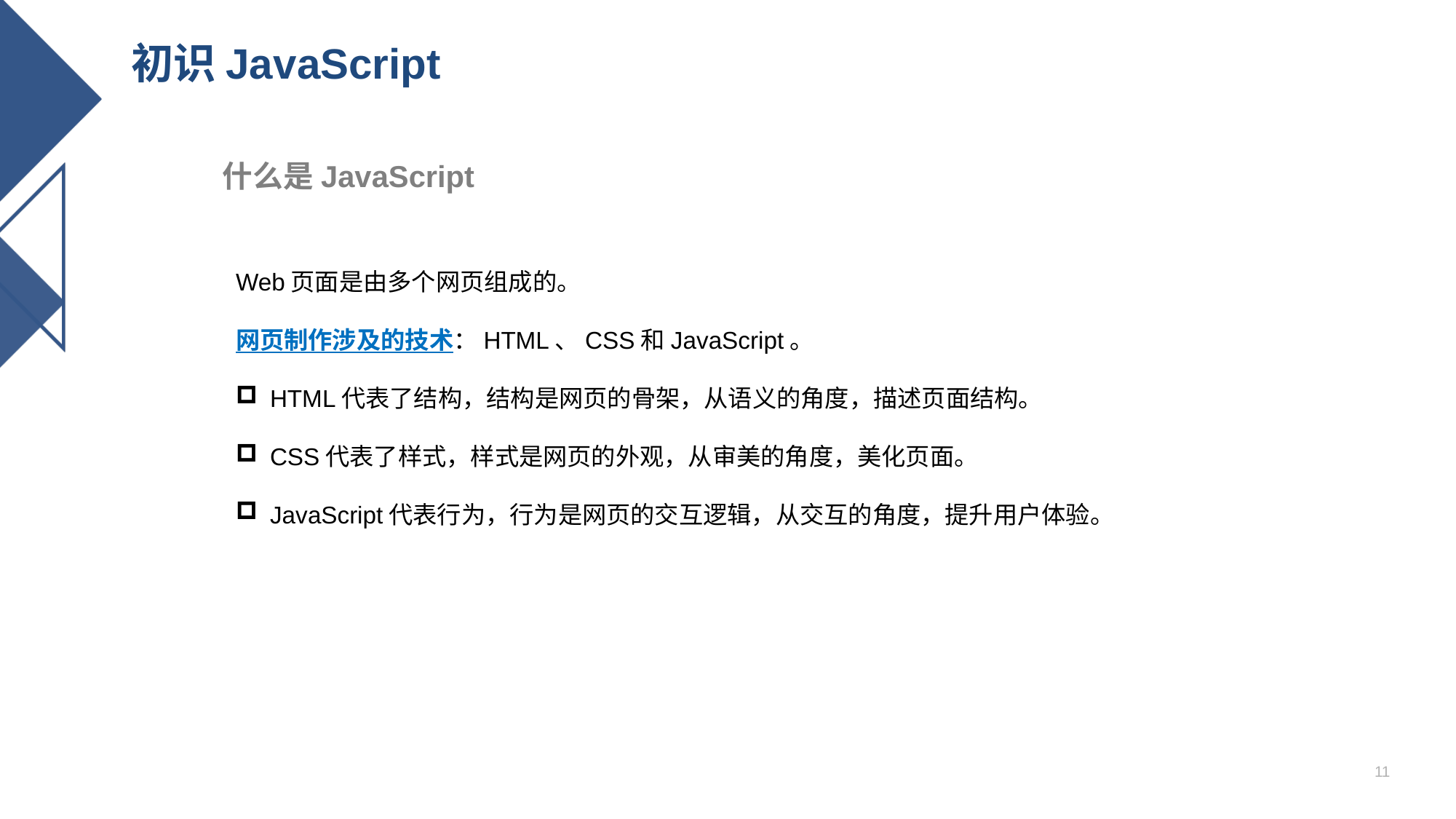

# 初识JavaScript
什么是JavaScript
Web页面是由多个网页组成的。
网页制作涉及的技术：HTML、CSS和JavaScript。
HTML代表了结构，结构是网页的骨架，从语义的角度，描述页面结构。
CSS代表了样式，样式是网页的外观，从审美的角度，美化页面。
JavaScript代表行为，行为是网页的交互逻辑，从交互的角度，提升用户体验。
11